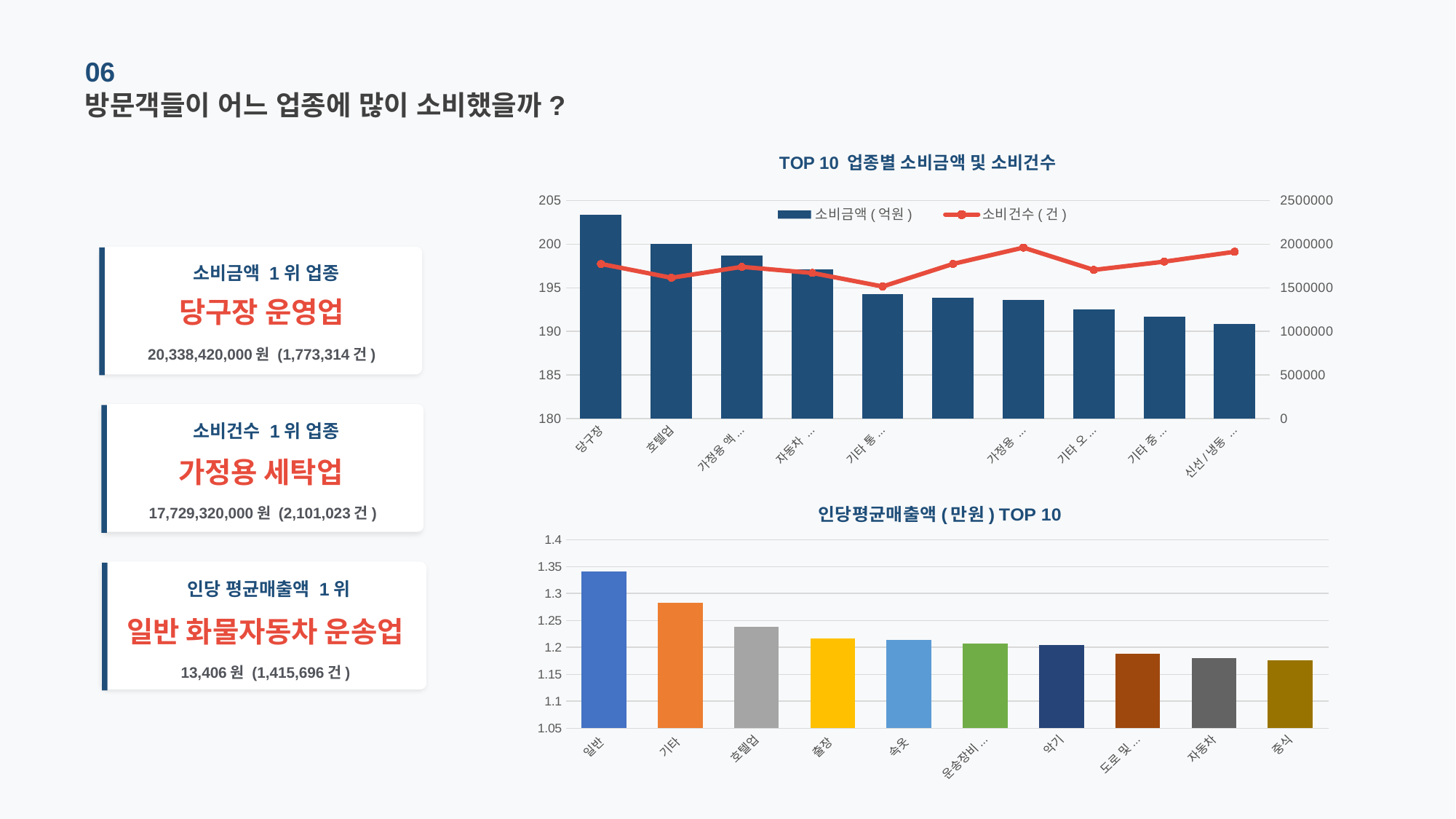

06
방문객들이 어느 업종에 많이 소비했을까?

### Chart: TOP 10 업종별 소비금액 및 소비건수

| Category | 소비금액(억원) | 소비건수(건) |
|---|---|---|
| 당구장 운영업 | 203.3842 | 1773314.0 |
| 호텔업 | 200.0635 | 1615254.0 |
| 가정용 액체 연료 소매업 | 198.6809 | 1740046.0 |
| 자동차 전문 수리업 | 197.1352 | 1669768.0 |
| 기타 통신 판매업 | 194.2996 | 1514514.0 |
| 연극단체 | 193.8342 | 1773685.0 |
| 가정용 직물제품 소매업 | 193.6184 | 1961102.0 |
| 기타 오락장 운영업 | 192.4951 | 1705168.0 |
| 기타 중고 상품 소매업 | 191.6682 | 1799888.0 |
| 신선/냉동 및 기타 수산물 소매업 | 190.8485 | 1912797.0 |
소비금액 1위 업종
당구장 운영업
20,338,420,000원 (1,773,314건)

소비건수 1위 업종
가정용 세탁업
17,729,320,000원 (2,101,023건)

### Chart: 인당평균매출액(만원) TOP 10

| Category | 인당평균매출액(만원) |
|---|---|
| 일반 화물자동차 운송업 | 1.340581593788497 |
| 기타 통신 판매업 | 1.282917160224336 |
| 호텔업 | 1.2385884820591684 |
| 출장 음식 서비스업 | 1.2164678988179347 |
| 속옷 및 잠옷 소매업 | 1.2135805299153537 |
| 운송장비용 주유소 운영업 | 1.207732421631374 |
| 악기 소매업 | 1.2040849841045729 |
| 도로 및 관련시설 운영업 | 1.18751279675679 |
| 자동차 전문 수리업 | 1.1806143128865807 |
| 중식 음식점업 | 1.1765707697606609 |
인당 평균매출액 1위
일반 화물자동차 운송업
13,406원 (1,415,696건)